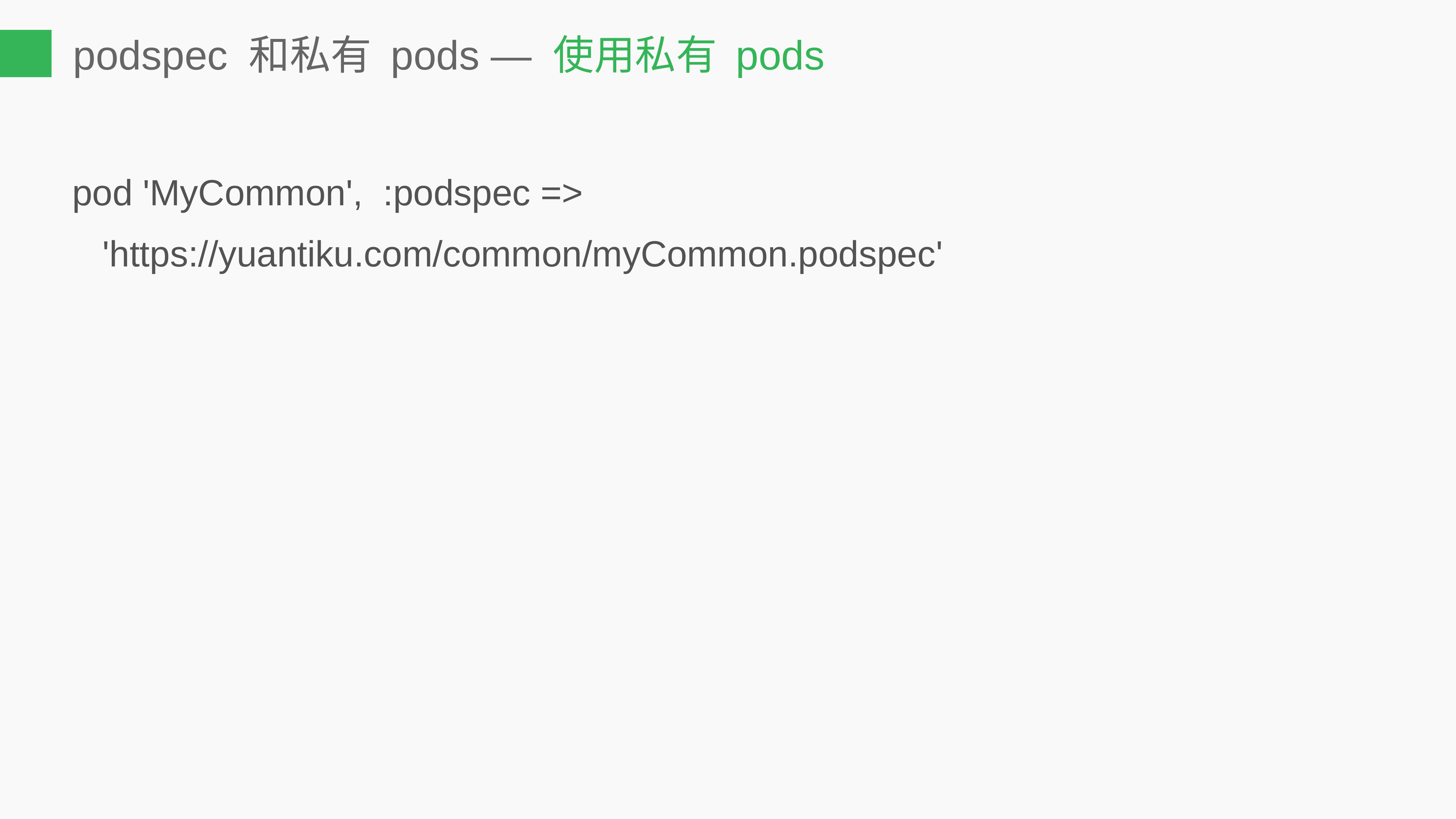

# podspec 和私有 pods — 使用私有 pods
pod 'MyCommon',  :podspec => 'https://yuantiku.com/common/myCommon.podspec'